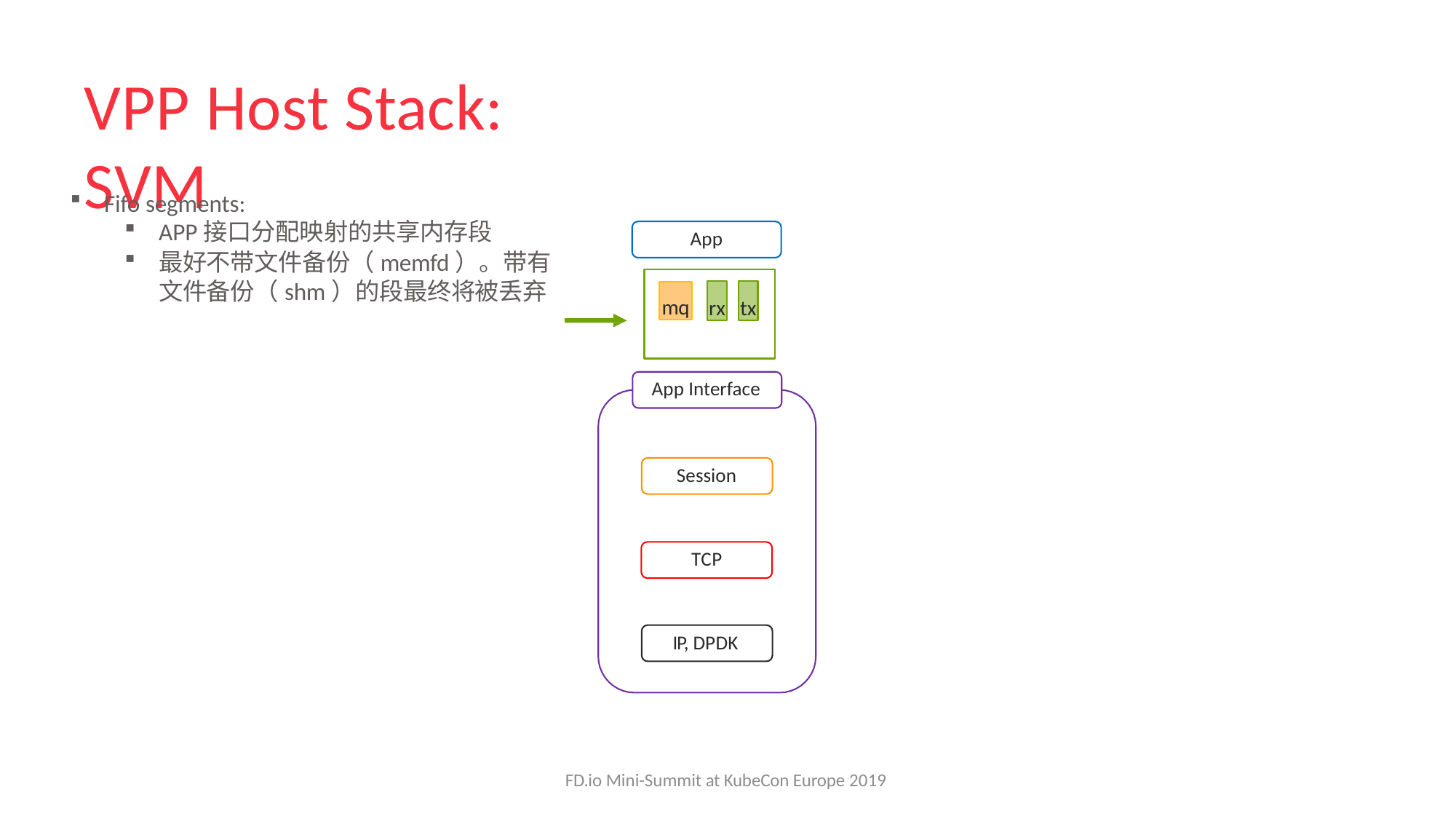

# VPP Host Stack: SVM
Fifo segments:
APP接口分配映射的共享内存段
最好不带文件备份（memfd）。带有文件备份（shm）的段最终将被丢弃

App

rx
tx
mq

App Interface

Session

TCP

IP, DPDK
FD.io Mini-Summit at KubeCon Europe 2019